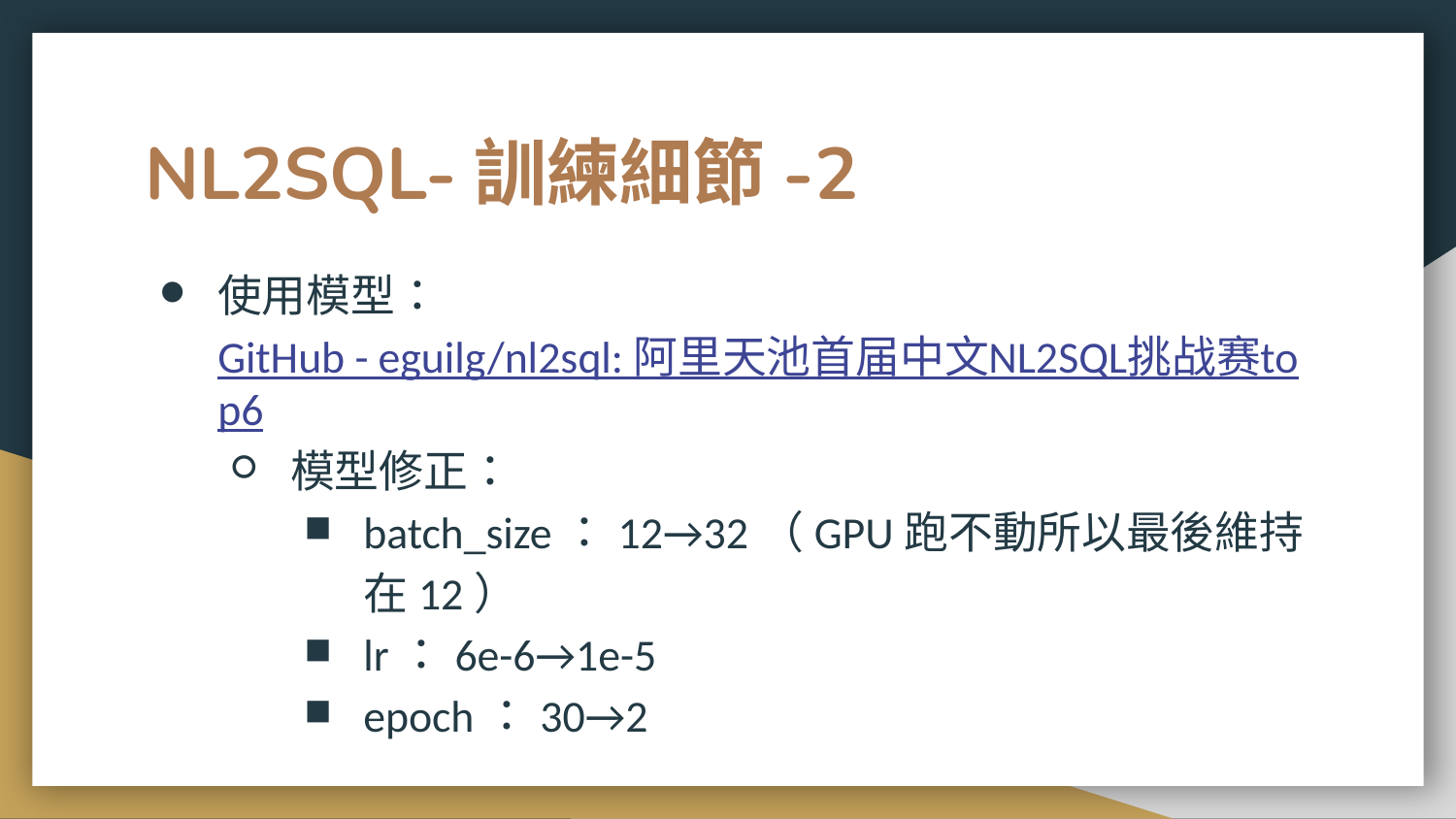

# NL2SQL-訓練細節-2
使用模型：GitHub - eguilg/nl2sql: 阿里天池首届中文NL2SQL挑战赛top6
模型修正：
batch_size：12→32（GPU跑不動所以最後維持在12）
lr：6e-6→1e-5
epoch：30→2